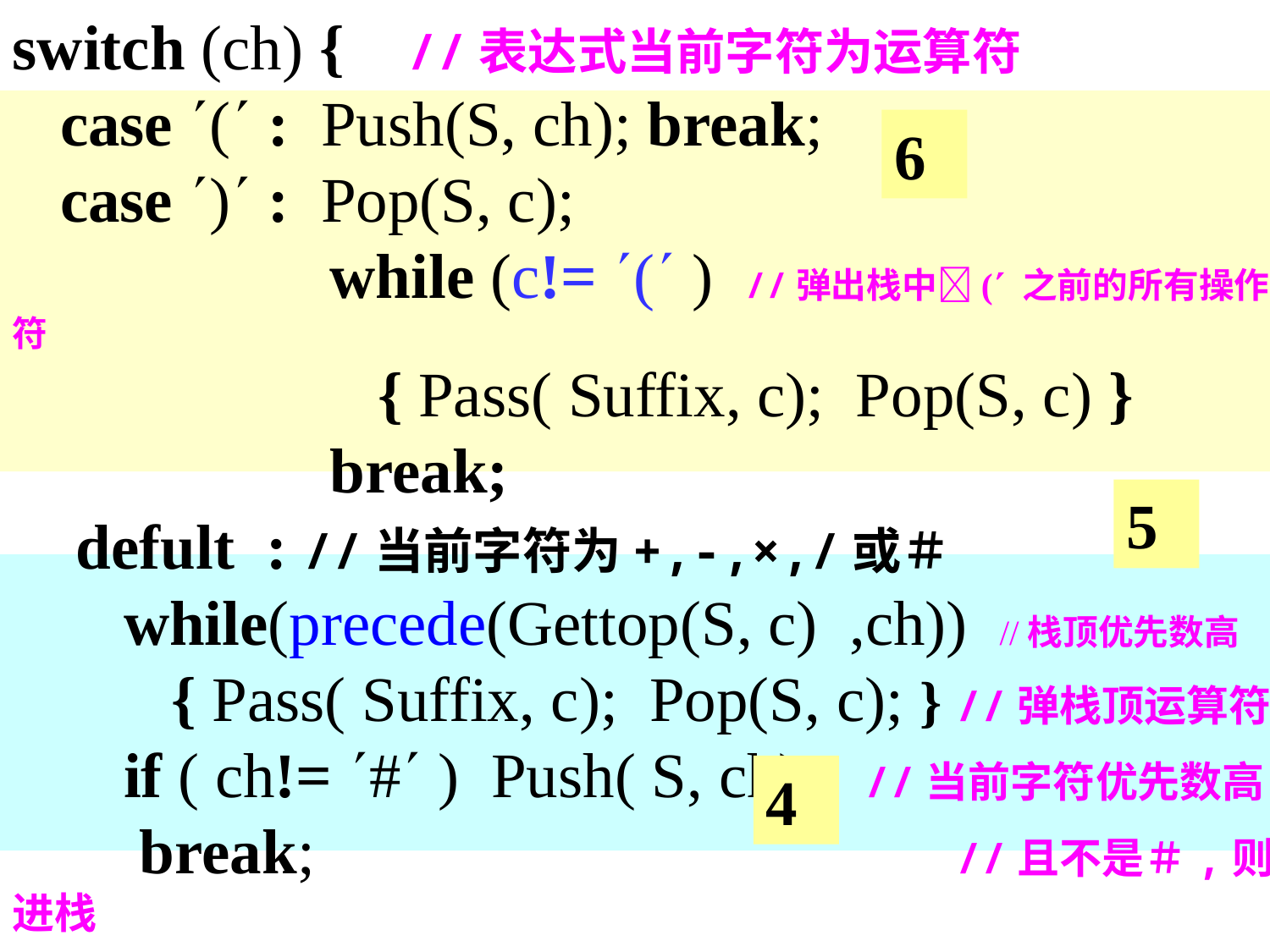

switch (ch) {    //表达式当前字符为运算符
   case ′(′ :  Push(S, ch); break;
   case ′)′ :  Pop(S, c);
                    while (c!= ′(′ )  //弹出栈中′(′ 之前的所有操作符
                       { Pass( Suffix, c);  Pop(S, c) }
                    break;
    defult  : //当前字符为+,-,×,/或＃
       while(precede(Gettop(S, c)  ,ch))  //栈顶优先数高
          { Pass( Suffix, c);  Pop(S, c); } //弹栈顶运算符
       if ( ch!= ′#′ )  Push( S, ch);   //当前字符优先数高
     break;                          //且不是＃,则进栈
} // switch

6
5

4